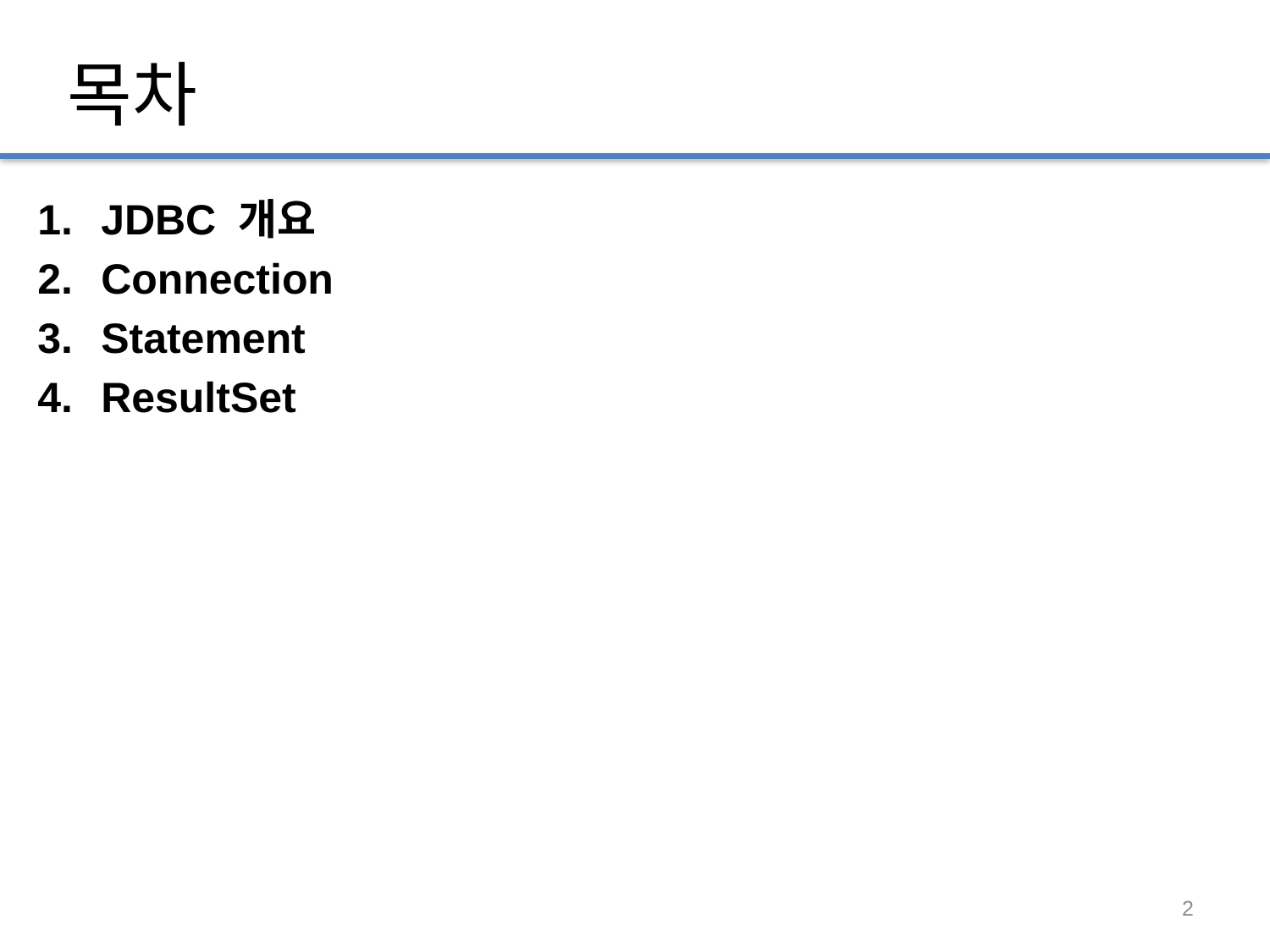

# 목차
JDBC 개요
Connection
Statement
ResultSet
2